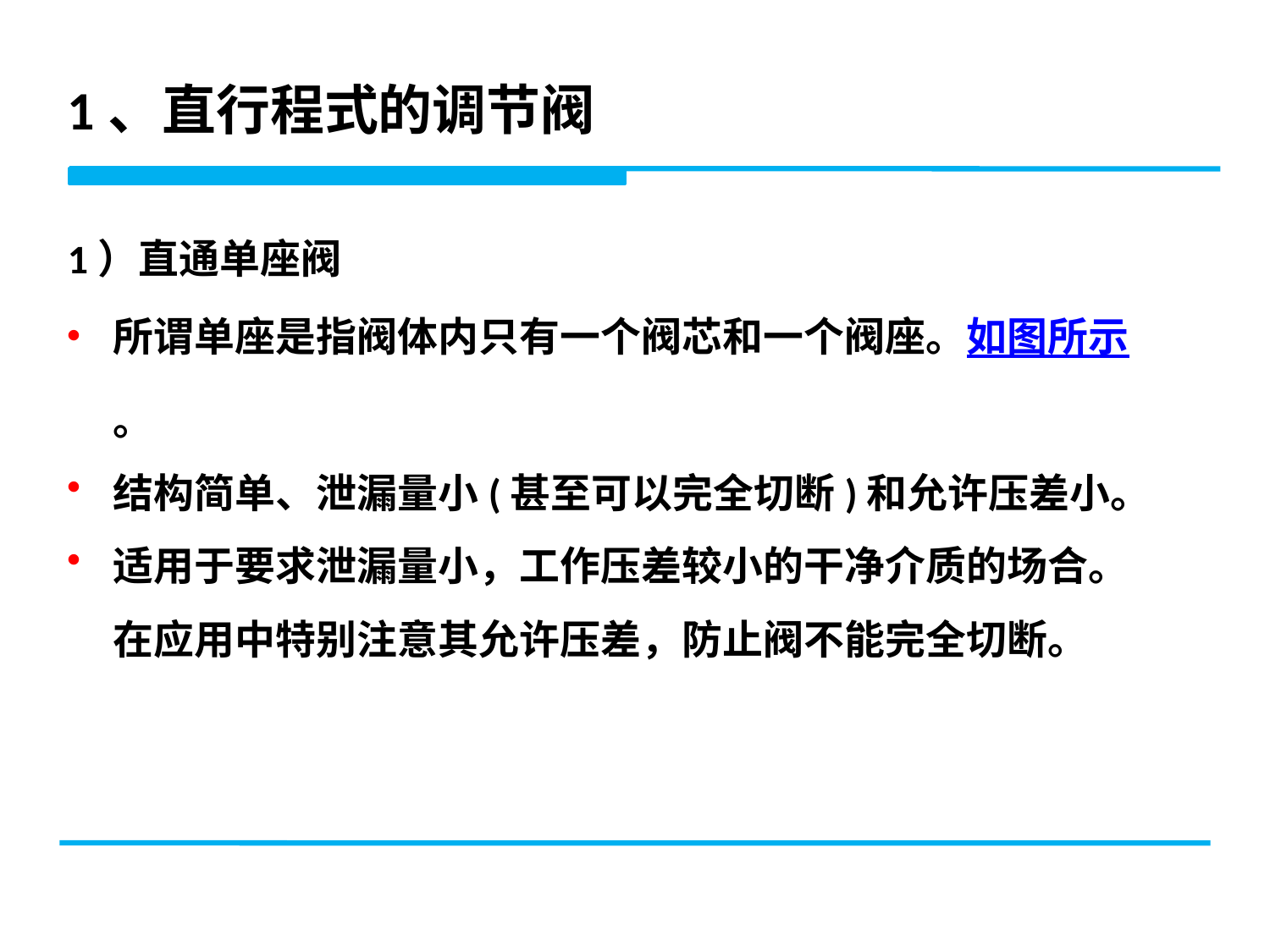

1、直行程式的调节阀

1）直通单座阀
所谓单座是指阀体内只有一个阀芯和一个阀座。如图所示。
结构简单、泄漏量小(甚至可以完全切断)和允许压差小。
适用于要求泄漏量小，工作压差较小的干净介质的场合。在应用中特别注意其允许压差，防止阀不能完全切断。